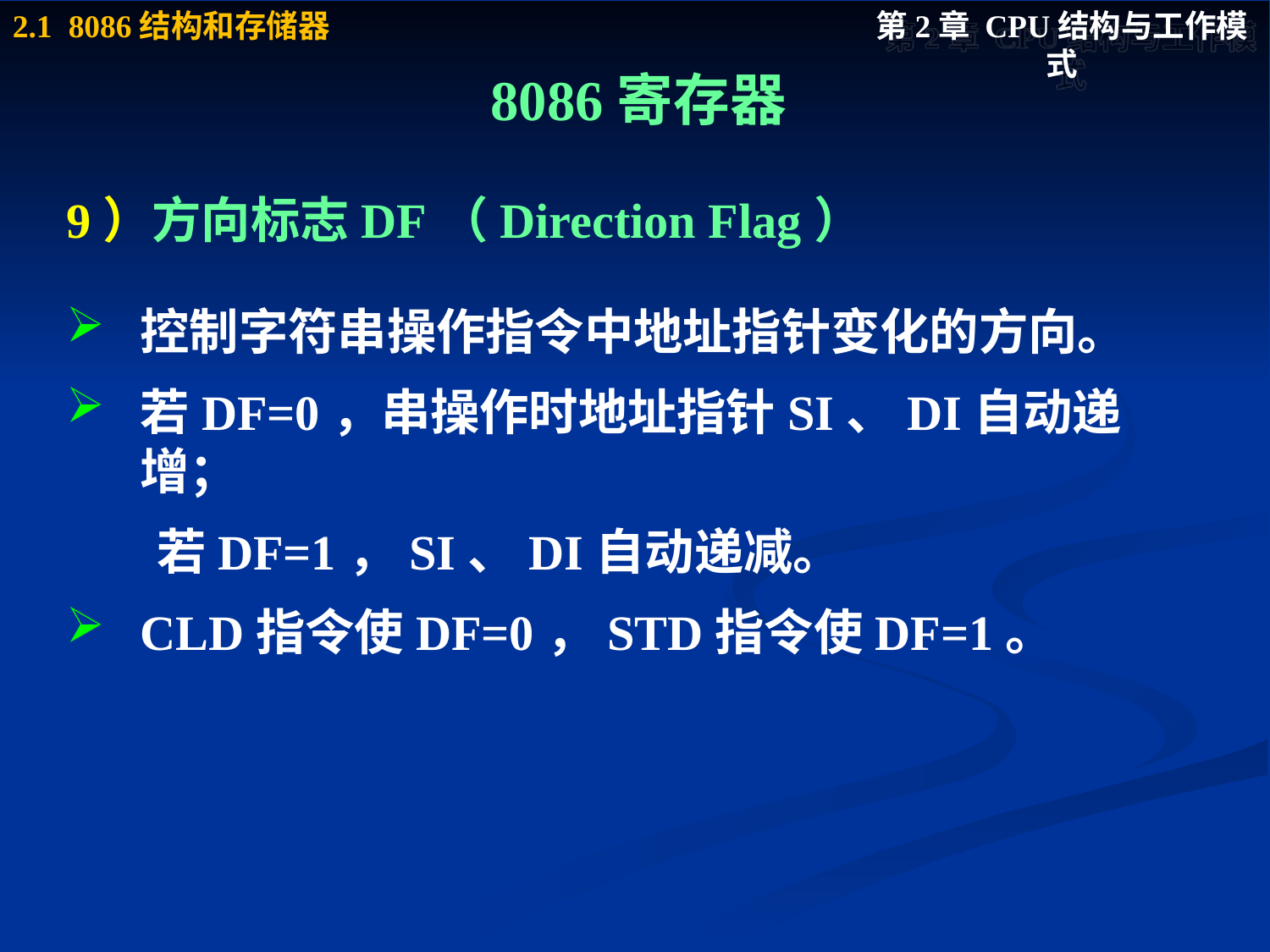

# 8086寄存器
9）方向标志DF（Direction Flag）
控制字符串操作指令中地址指针变化的方向。
若DF=0，串操作时地址指针SI、DI自动递增；
       若DF=1，SI、DI自动递减。
CLD指令使DF=0，STD指令使DF=1。